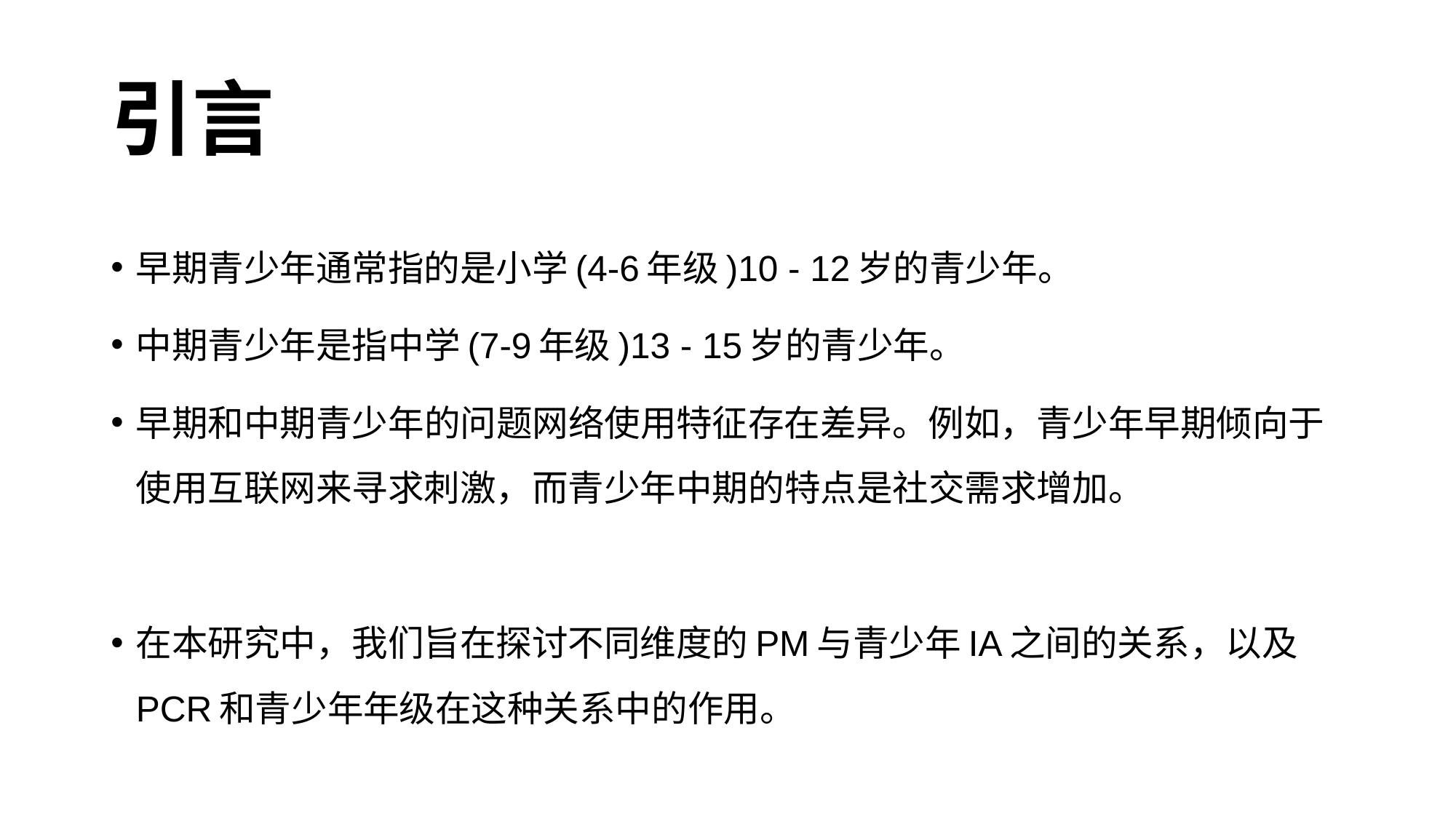

# 引言
早期青少年通常指的是小学(4-6年级)10 - 12岁的青少年。
中期青少年是指中学(7-9年级)13 - 15岁的青少年。
早期和中期青少年的问题网络使用特征存在差异。例如，青少年早期倾向于使用互联网来寻求刺激，而青少年中期的特点是社交需求增加。

在本研究中，我们旨在探讨不同维度的PM与青少年IA之间的关系，以及PCR和青少年年级在这种关系中的作用。